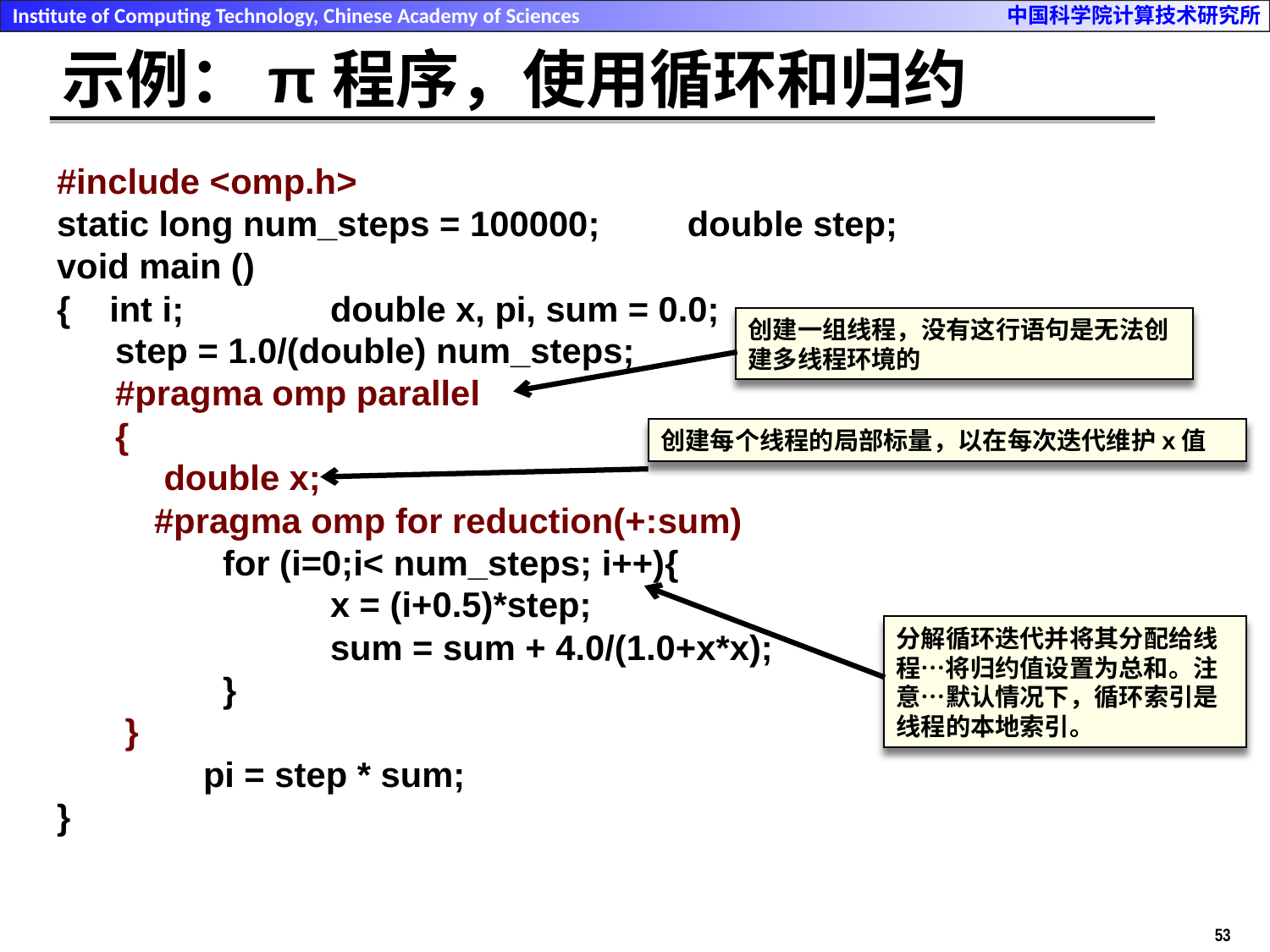

# 示例：π程序，使用循环和归约
#include <omp.h>
static long num_steps = 100000;         double step;
void main ()
{    int i; 	  double x, pi, sum = 0.0;
      step = 1.0/(double) num_steps;
      #pragma omp parallel
      {
           double x;
          #pragma omp for reduction(+:sum)
	    for (i=0;i< num_steps; i++){
		  x = (i+0.5)*step;
		  sum = sum + 4.0/(1.0+x*x);
	    }
       }
	  pi = step * sum;
}
创建一组线程，没有这行语句是无法创建多线程环境的

创建每个线程的局部标量，以在每次迭代维护x值

分解循环迭代并将其分配给线程…将归约值设置为总和。注意…默认情况下，循环索引是线程的本地索引。